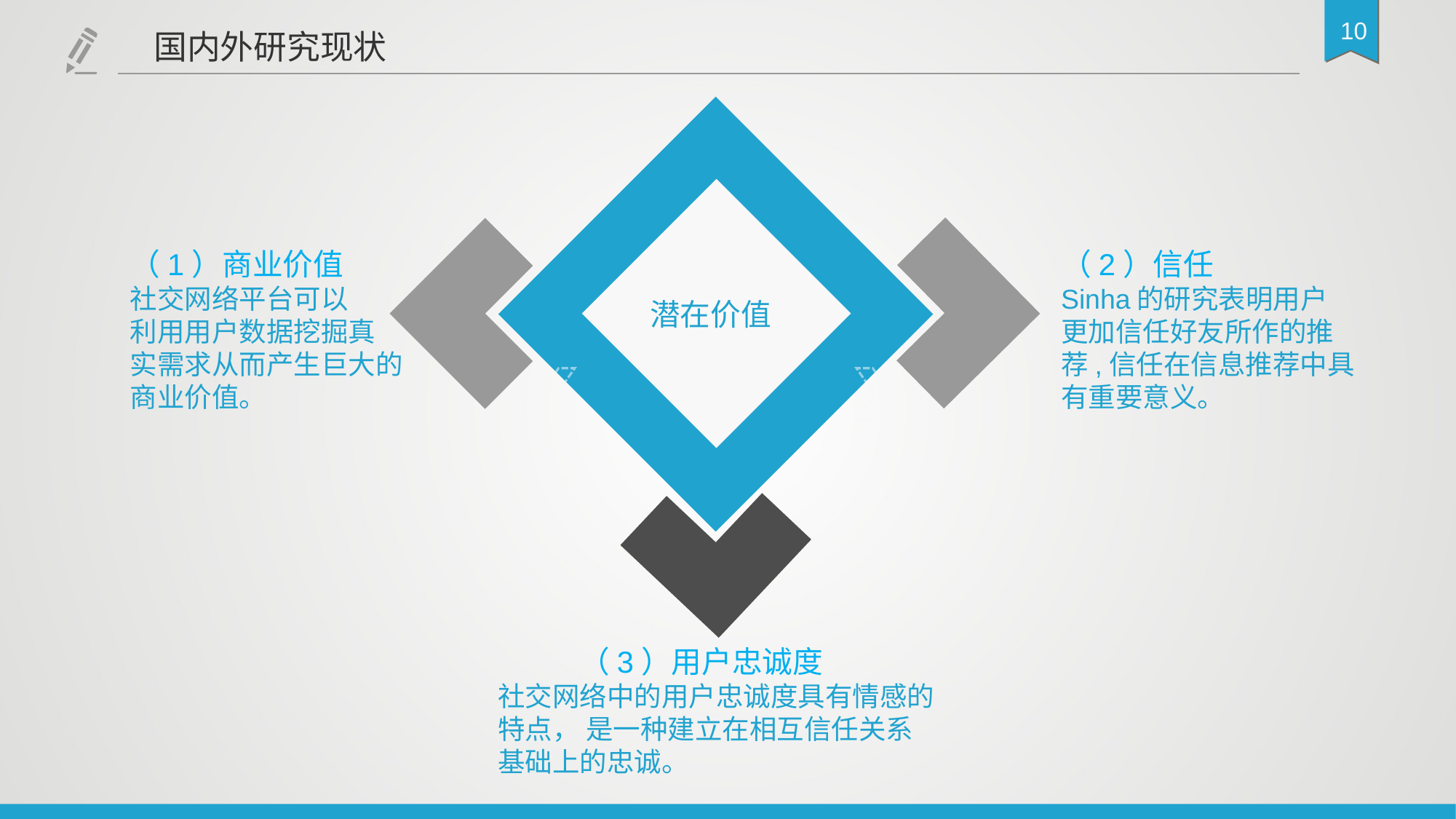

国内外研究现状

（1）商业价值
社交网络平台可以
利用用户数据挖掘真
实需求从而产生巨大的
商业价值。
（2）信任
Sinha的研究表明用户
更加信任好友所作的推
荐,信任在信息推荐中具
有重要意义。

潜在价值

           （3）用户忠诚度
社交网络中的用户忠诚度具有情感的特点， 是一种建立在相互信任关系基础上的忠诚。